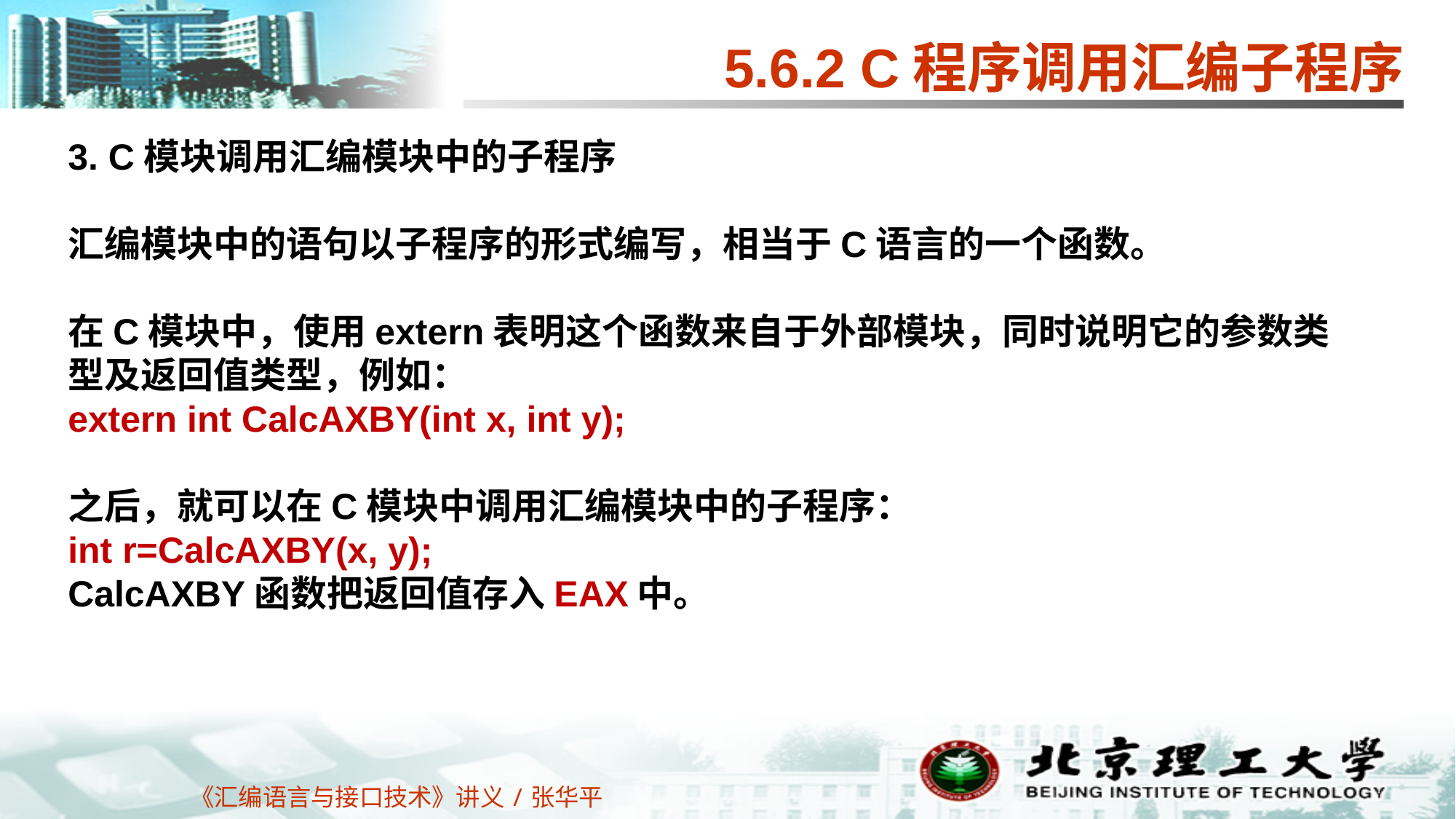

5.6.2 C程序调用汇编子程序
3. C模块调用汇编模块中的子程序

汇编模块中的语句以子程序的形式编写，相当于C语言的一个函数。

在C模块中，使用extern表明这个函数来自于外部模块，同时说明它的参数类型及返回值类型，例如：
extern int CalcAXBY(int x, int y);

之后，就可以在C模块中调用汇编模块中的子程序：
int r=CalcAXBY(x, y);
CalcAXBY函数把返回值存入EAX中。